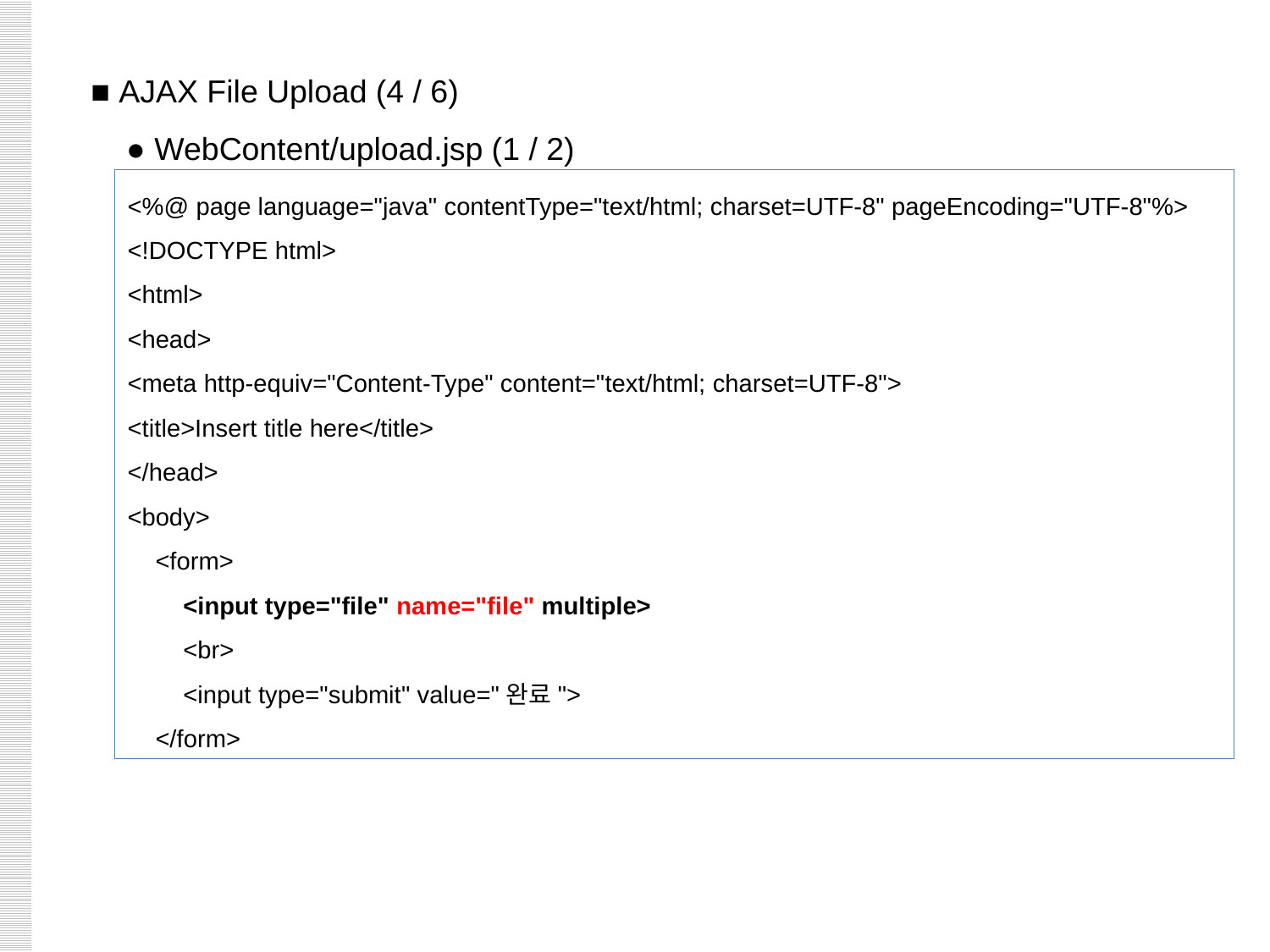

■ AJAX File Upload (4 / 6)
    ● WebContent/upload.jsp (1 / 2)
<%@ page language="java" contentType="text/html; charset=UTF-8" pageEncoding="UTF-8"%>
<!DOCTYPE html>
<html>
<head>
<meta http-equiv="Content-Type" content="text/html; charset=UTF-8">
<title>Insert title here</title>
</head>
<body>
    <form>
        <input type="file" name="file" multiple>
        <br>
        <input type="submit" value="완료">
    </form>